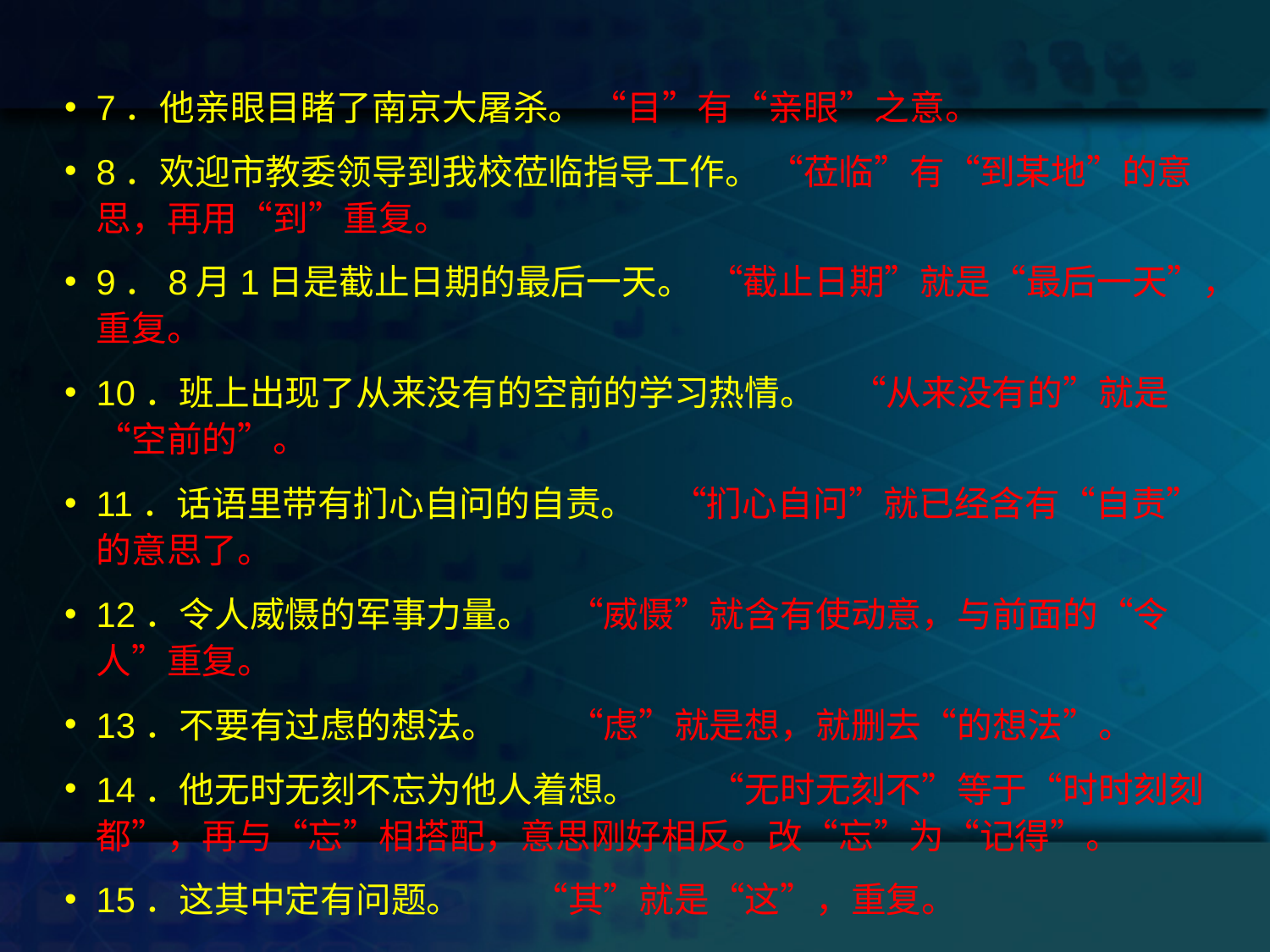

7．他亲眼目睹了南京大屠杀。 “目”有“亲眼”之意。
8．欢迎市教委领导到我校莅临指导工作。 “莅临”有“到某地”的意思，再用“到”重复。
9．8月1日是截止日期的最后一天。  “截止日期”就是“最后一天”，重复。
10．班上出现了从来没有的空前的学习热情。　“从来没有的”就是“空前的”。
11．话语里带有扪心自问的自责。　“扪心自问”就已经含有“自责”的意思了。
12．令人威慑的军事力量。　“威慑”就含有使动意，与前面的“令人”重复。
13．不要有过虑的想法。　　“虑”就是想，就删去“的想法”。
14．他无时无刻不忘为他人着想。　　“无时无刻不”等于“时时刻刻都”，再与“忘”相搭配，意思刚好相反。改“忘”为“记得”。
15．这其中定有问题。　　“其”就是“这”，重复。